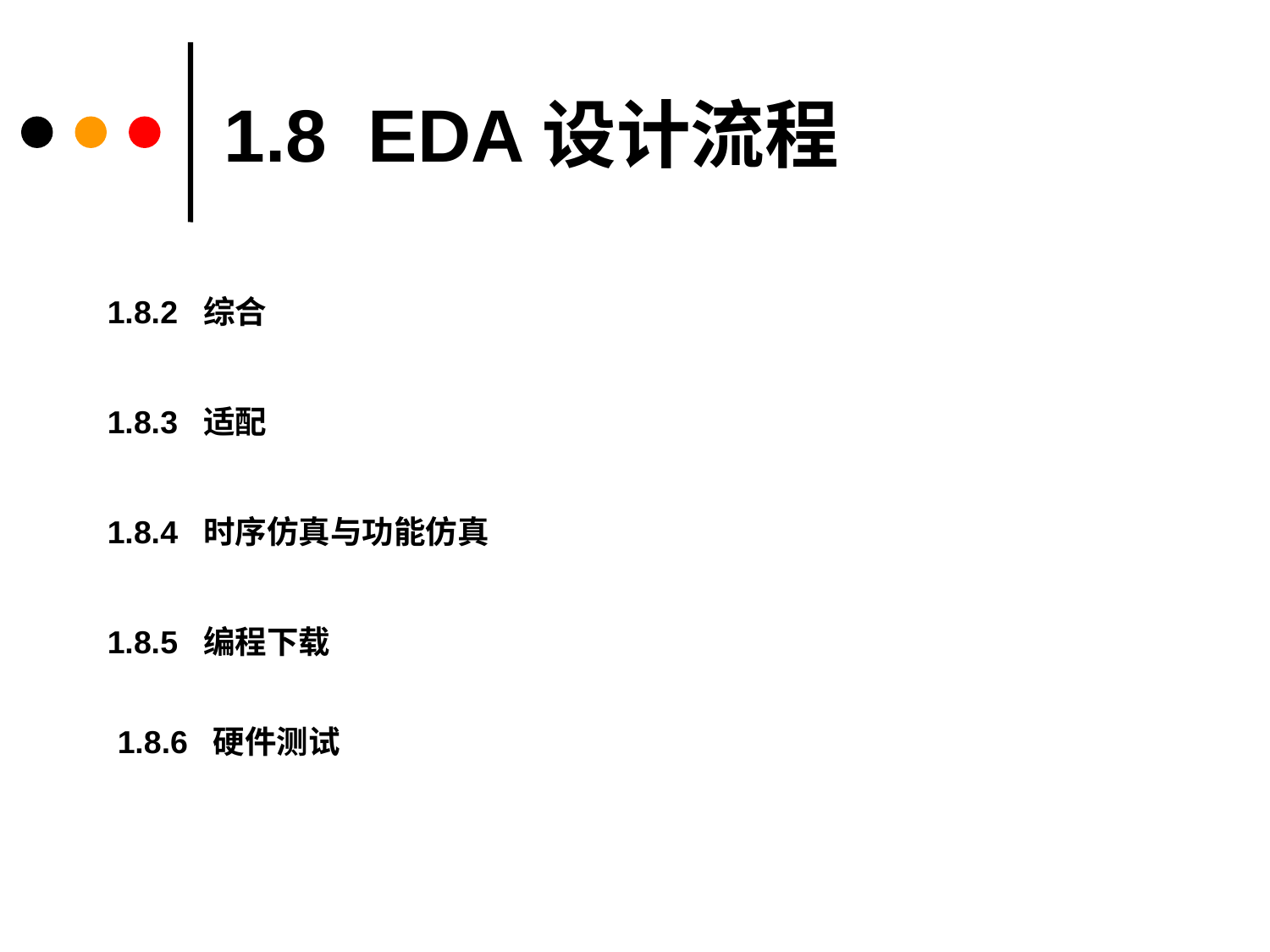

# 1.8  EDA设计流程
1.8.2  综合
1.8.3  适配
1.8.4  时序仿真与功能仿真
1.8.5  编程下载
1.8.6  硬件测试